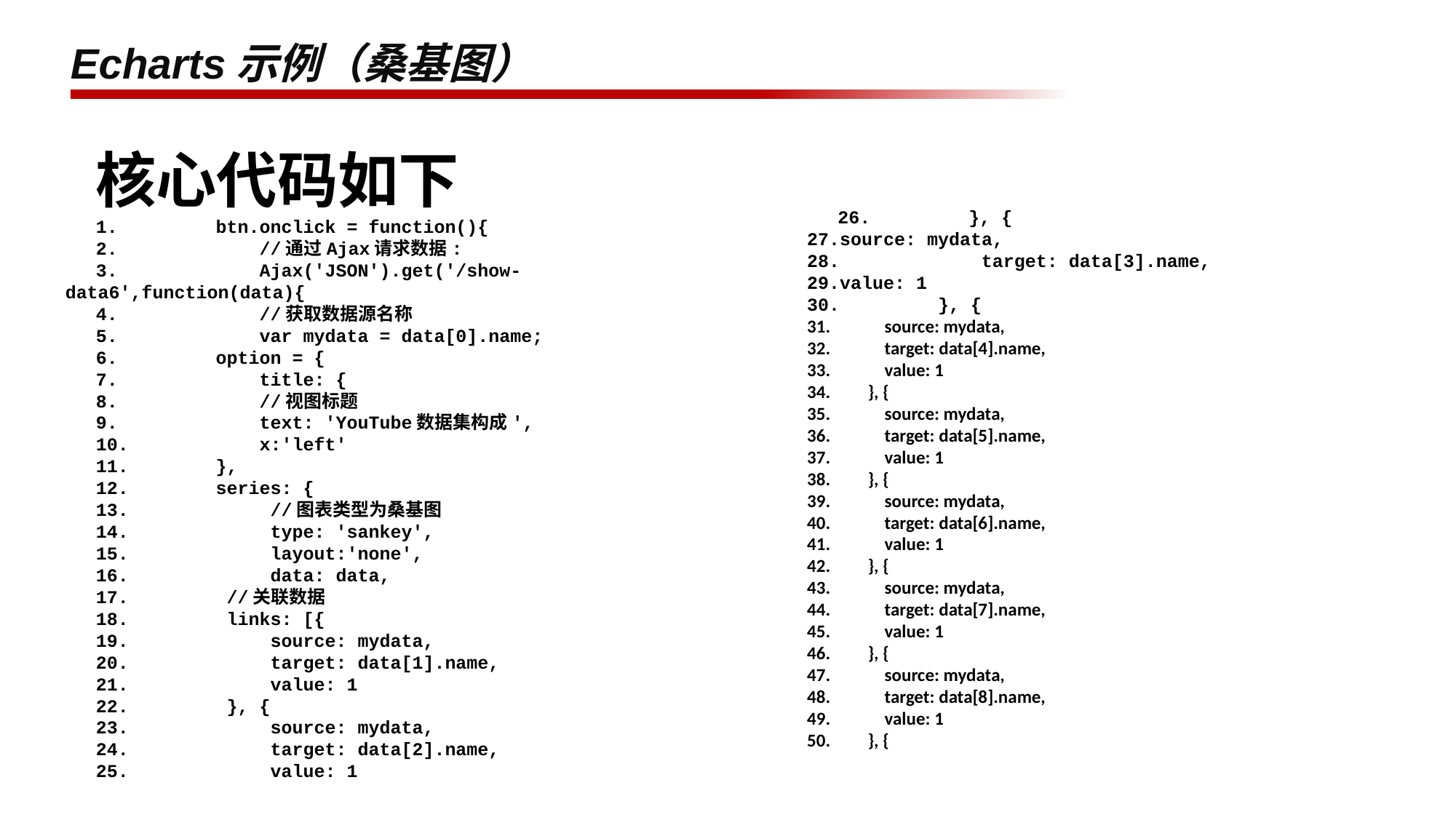

# Echarts示例（桑基图）

核心代码如下
1.         btn.onclick = function(){
2.             //通过Ajax请求数据:
3.             Ajax('JSON').get('/show-  data6',function(data){
4.             //获取数据源名称
5.             var mydata = data[0].name;
6.         option = {
7.             title: {
8.             //视图标题
9.             text: 'YouTube数据集构成',
10.            x:'left'
11.        },
12.        series: {
13.             //图表类型为桑基图
14.             type: 'sankey',
15.             layout:'none',
16.             data: data,
17.         //关联数据
18.         links: [{
19.             source: mydata,
20.             target: data[1].name,
21.             value: 1
22.         }, {
23.             source: mydata,
24.             target: data[2].name,
25.             value: 1
26.         }, {
source: mydata,
28.             target: data[3].name,
value: 1
30.         }, {
31.             source: mydata,
32.             target: data[4].name,
33.             value: 1
34.         }, {
35.             source: mydata,
36.             target: data[5].name,
37.             value: 1
38.         }, {
39.             source: mydata,
40.             target: data[6].name,
41.             value: 1
42.         }, {
43.             source: mydata,
44.             target: data[7].name,
45.             value: 1
46.         }, {
47.             source: mydata,
48.             target: data[8].name,
49.             value: 1
50.         }, {